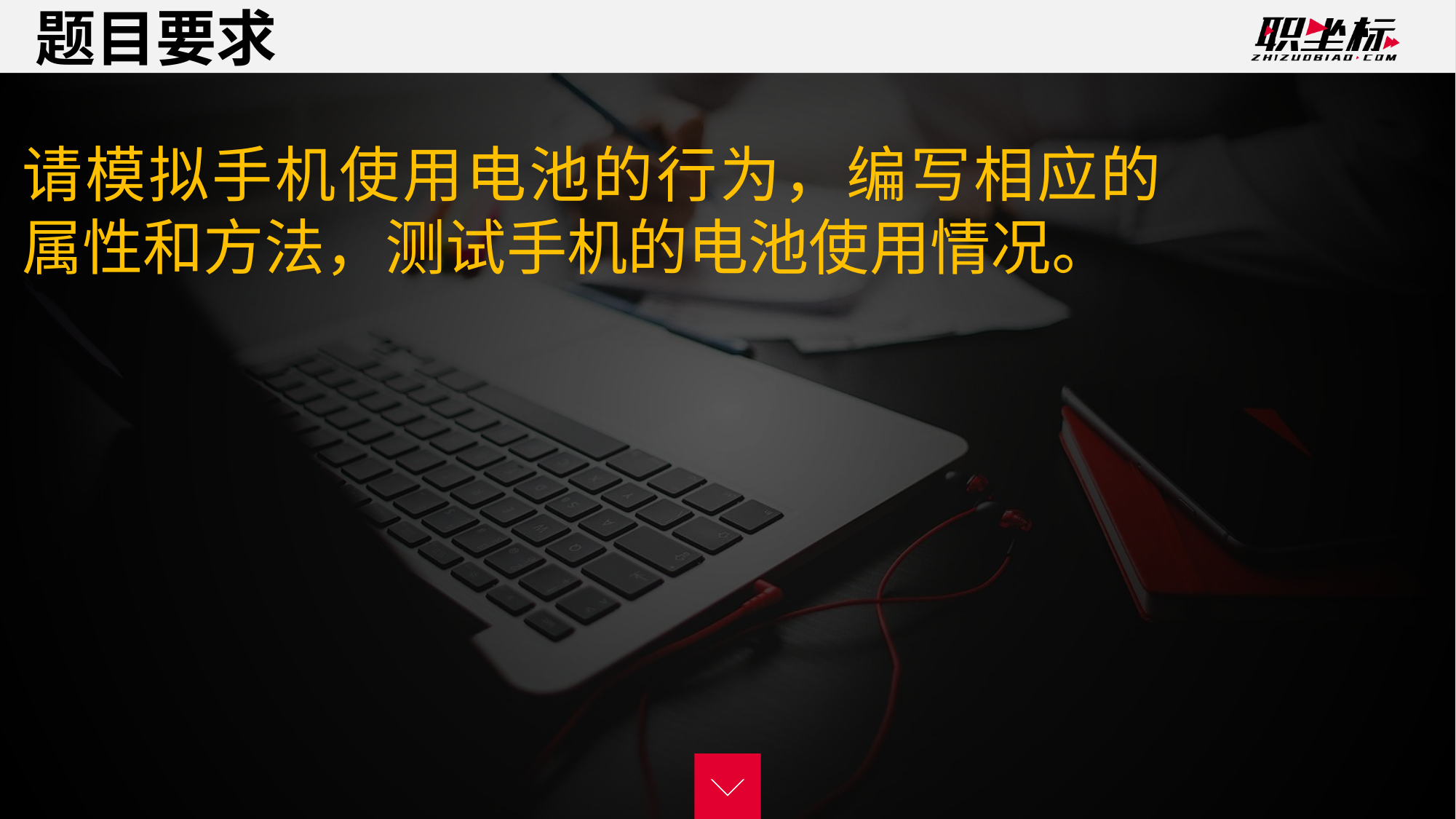

题目要求
请模拟手机使用电池的行为，编写相应的属性和方法，测试手机的电池使用情况。